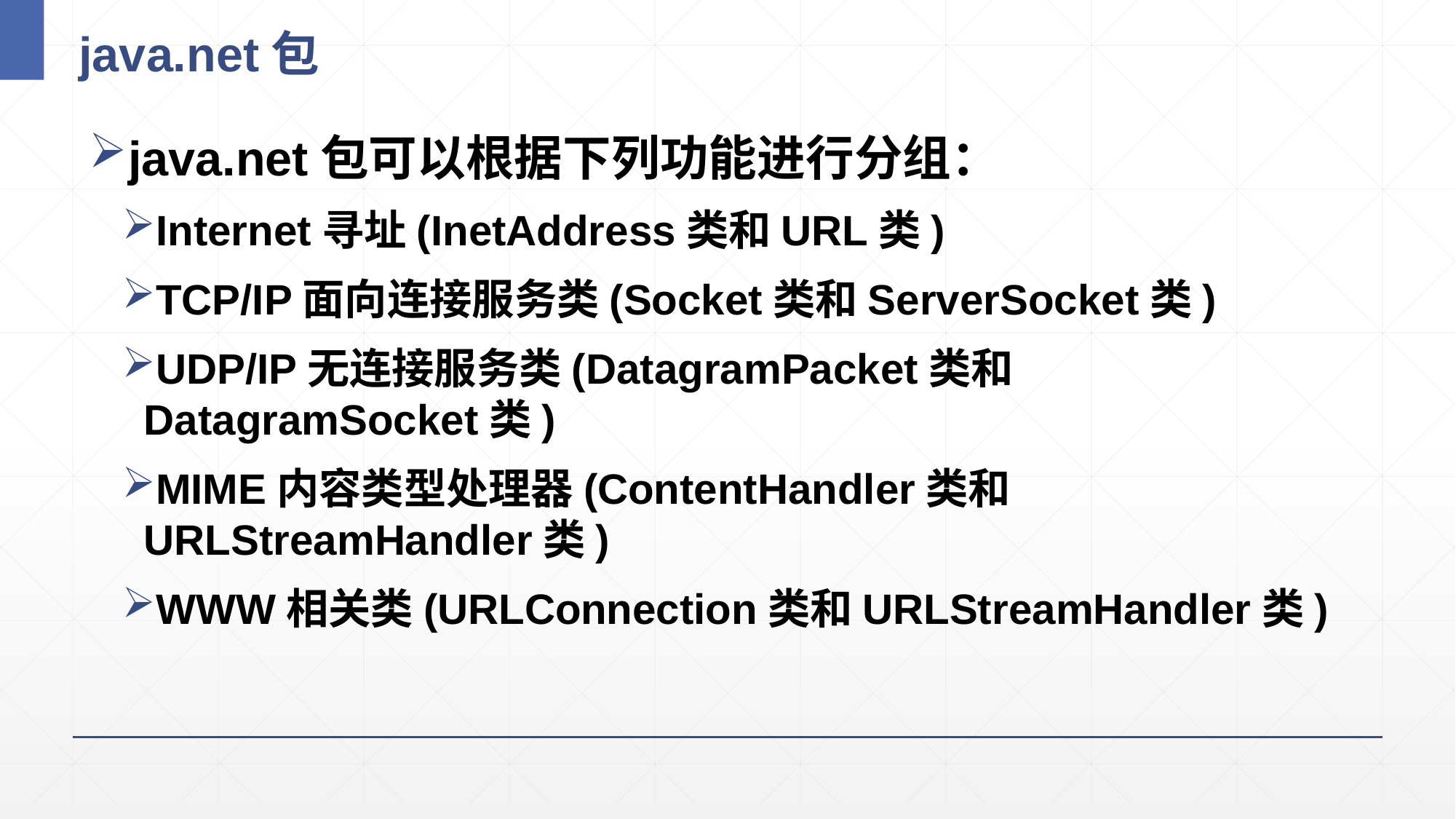

# java.net包
java.net包可以根据下列功能进行分组：
Internet寻址(InetAddress类和URL类)
TCP/IP面向连接服务类(Socket类和ServerSocket类)
UDP/IP无连接服务类(DatagramPacket类和DatagramSocket类)
MIME内容类型处理器(ContentHandler类和URLStreamHandler类)
WWW相关类(URLConnection类和URLStreamHandler类)